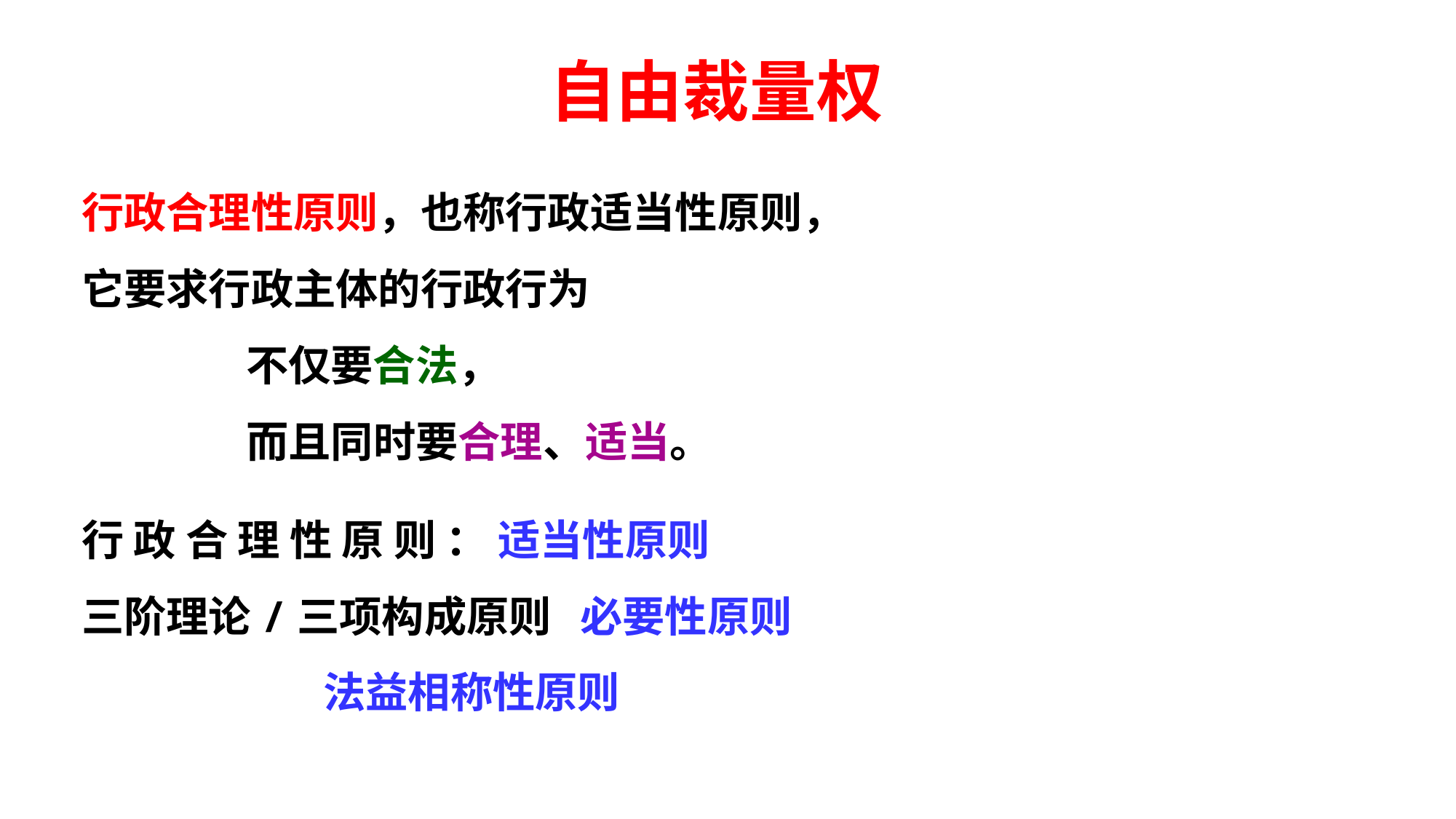

# 自由裁量权
行政合理性原则，也称行政适当性原则，
它要求行政主体的行政行为
                不仅要合法，
                而且同时要合理、适当。

行 政 合 理 性 原 则 ： 适当性原则
三阶理论/三项构成原则   必要性原则
                        法益相称性原则